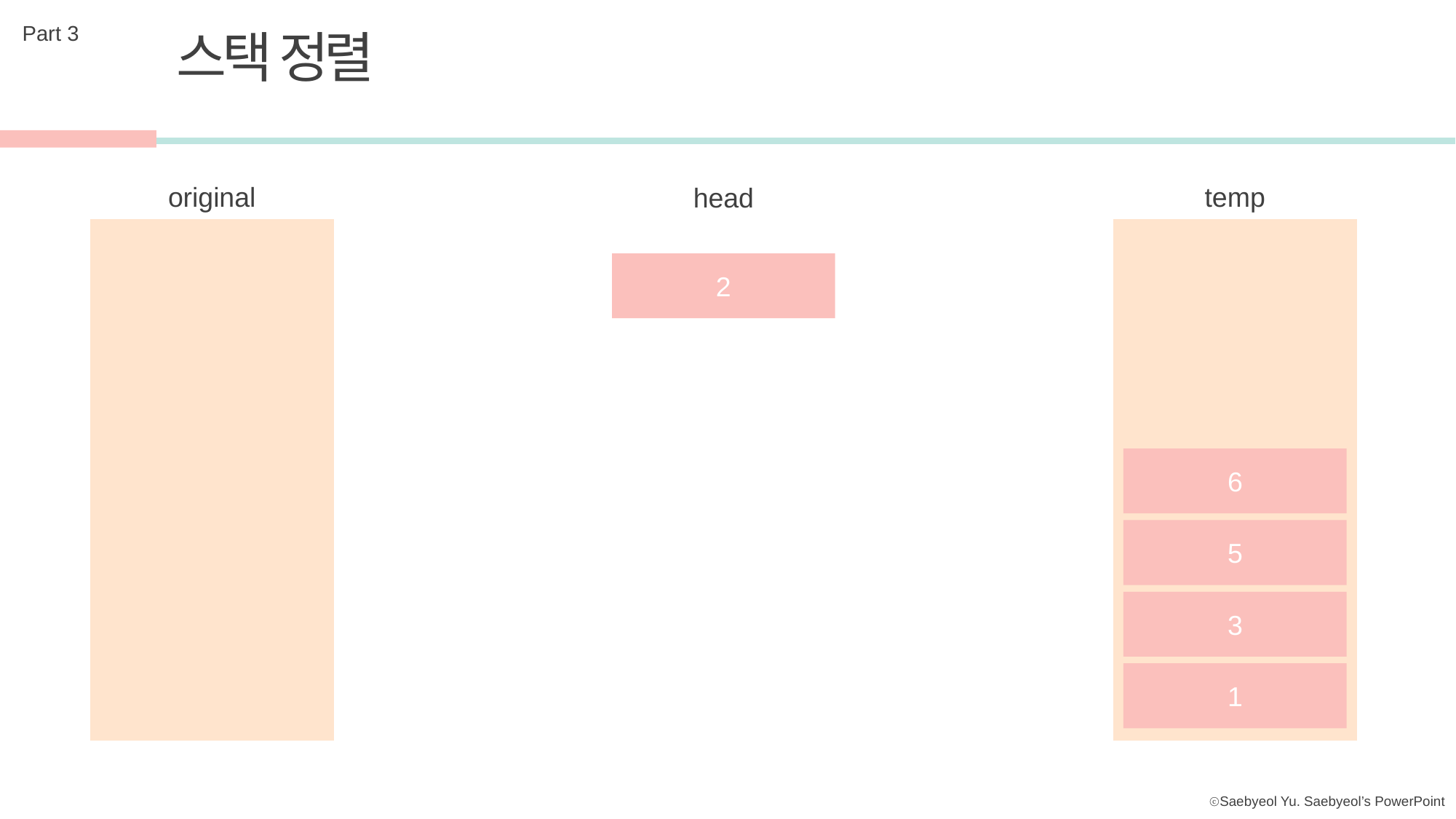

Part 3
스택 정렬

original
temp
head

2
6
5
3
1